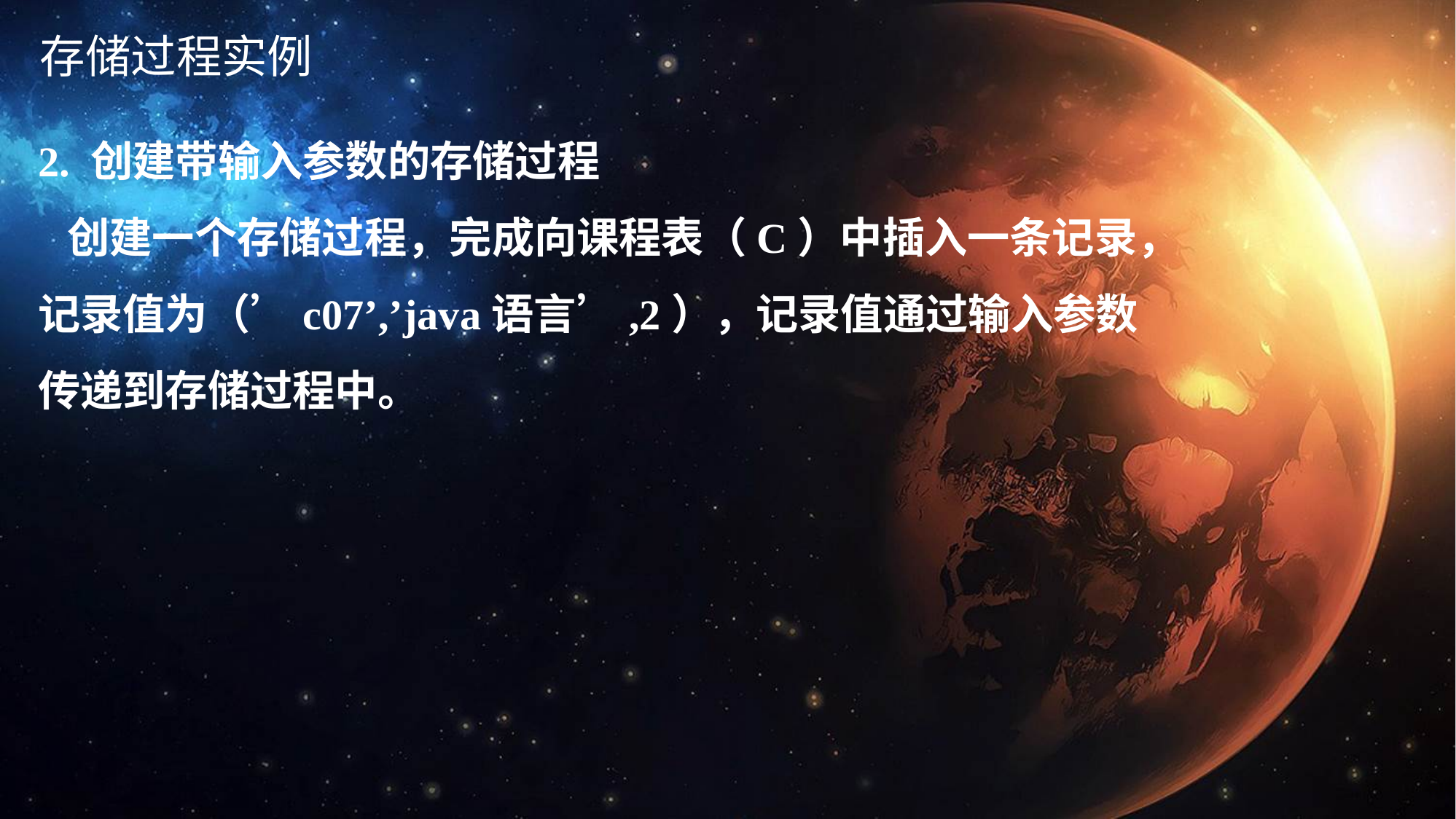

存储过程实例
2. 创建带输入参数的存储过程
  创建一个存储过程，完成向课程表（C）中插入一条记录，记录值为（’c07’,’java语言’,2），记录值通过输入参数传递到存储过程中。